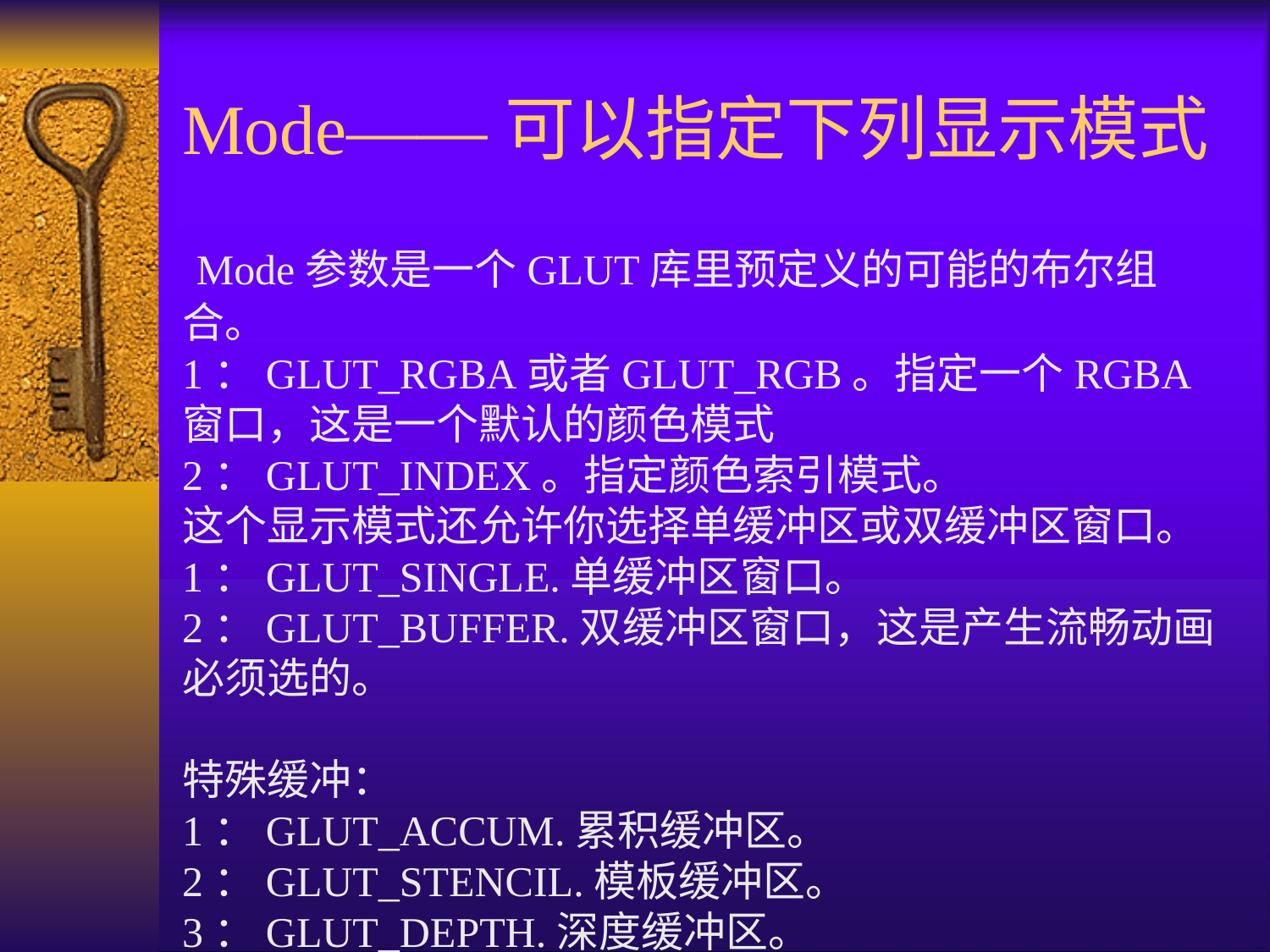

# Mode――可以指定下列显示模式
 Mode参数是一个GLUT库里预定义的可能的布尔组合。
1：GLUT_RGBA或者GLUT_RGB。指定一个RGBA窗口，这是一个默认的颜色模式
2：GLUT_INDEX。指定颜色索引模式。
这个显示模式还允许你选择单缓冲区或双缓冲区窗口。
1：GLUT_SINGLE.单缓冲区窗口。
2：GLUT_BUFFER.双缓冲区窗口，这是产生流畅动画必须选的。
特殊缓冲：
1：GLUT_ACCUM.累积缓冲区。
2：GLUT_STENCIL.模板缓冲区。
3：GLUT_DEPTH.深度缓冲区。